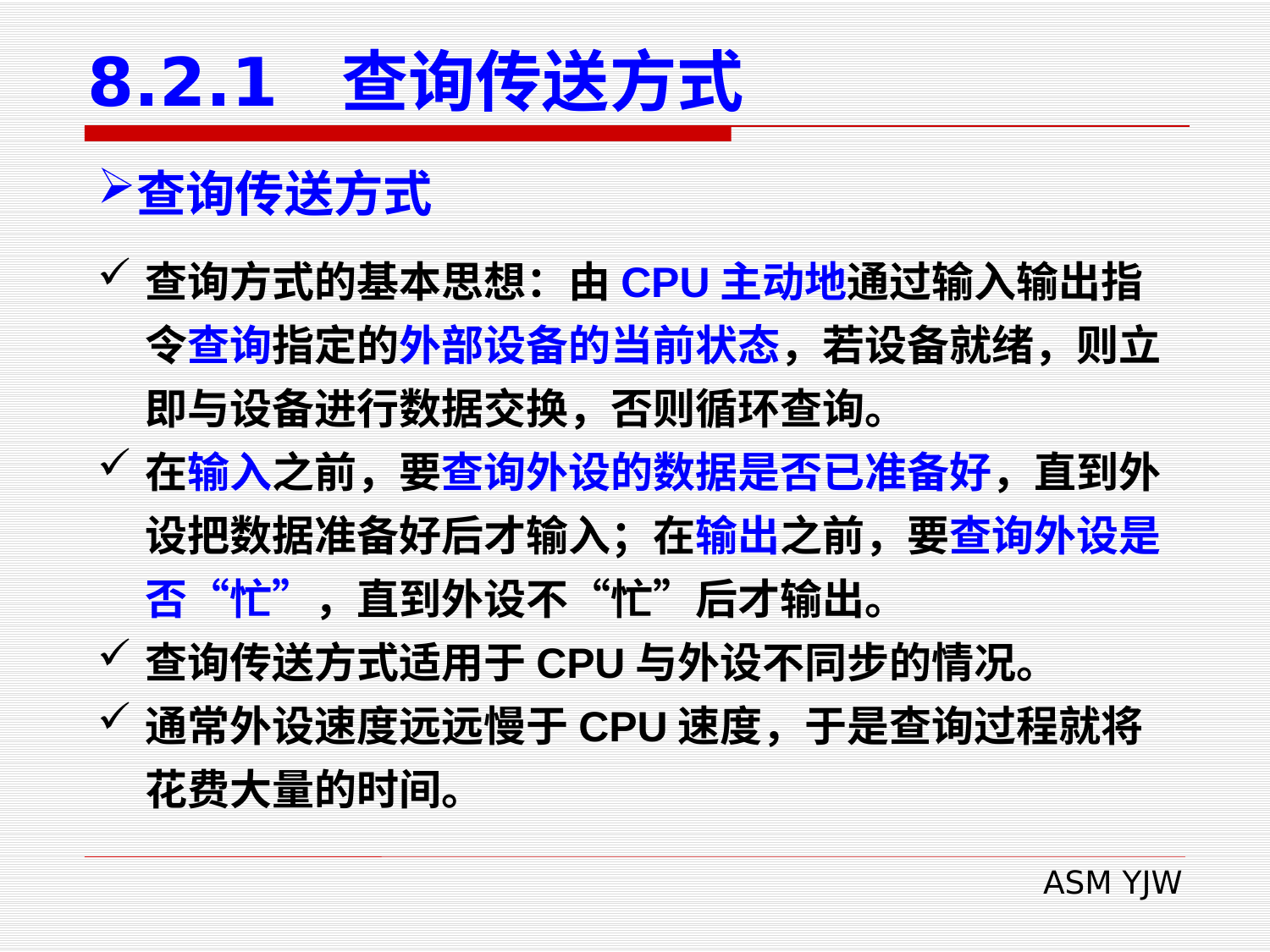

# 8.2.1  查询传送方式
查询传送方式
查询方式的基本思想：由CPU主动地通过输入输出指令查询指定的外部设备的当前状态，若设备就绪，则立即与设备进行数据交换，否则循环查询。
在输入之前，要查询外设的数据是否已准备好，直到外设把数据准备好后才输入；在输出之前，要查询外设是否“忙”，直到外设不“忙”后才输出。
查询传送方式适用于CPU与外设不同步的情况。
通常外设速度远远慢于CPU速度，于是查询过程就将花费大量的时间。